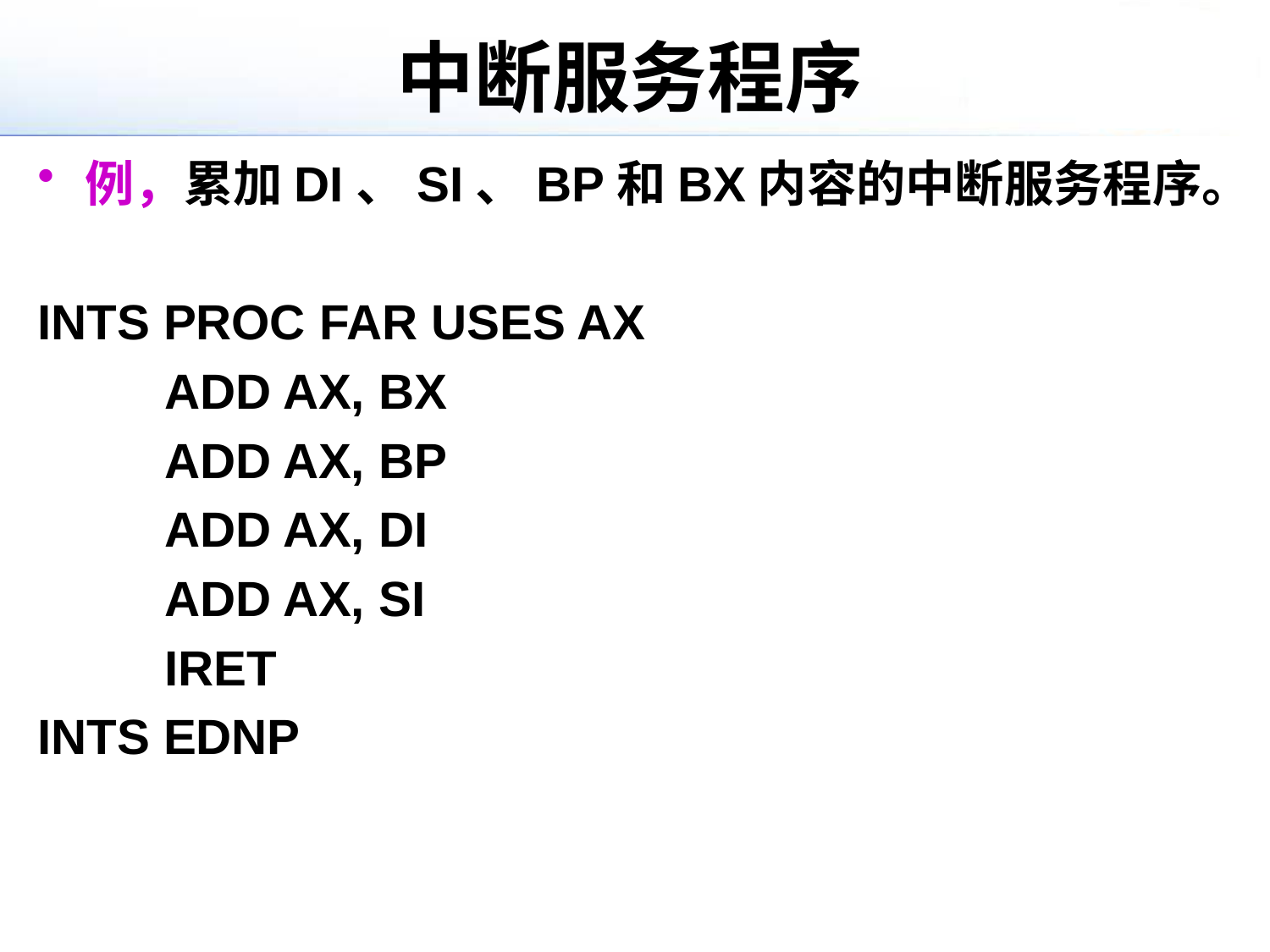

# 中断服务程序
例，累加DI、SI、BP和BX内容的中断服务程序。

INTS PROC FAR USES AX
	ADD AX, BX
	ADD AX, BP
	ADD AX, DI
	ADD AX, SI
	IRET
INTS EDNP